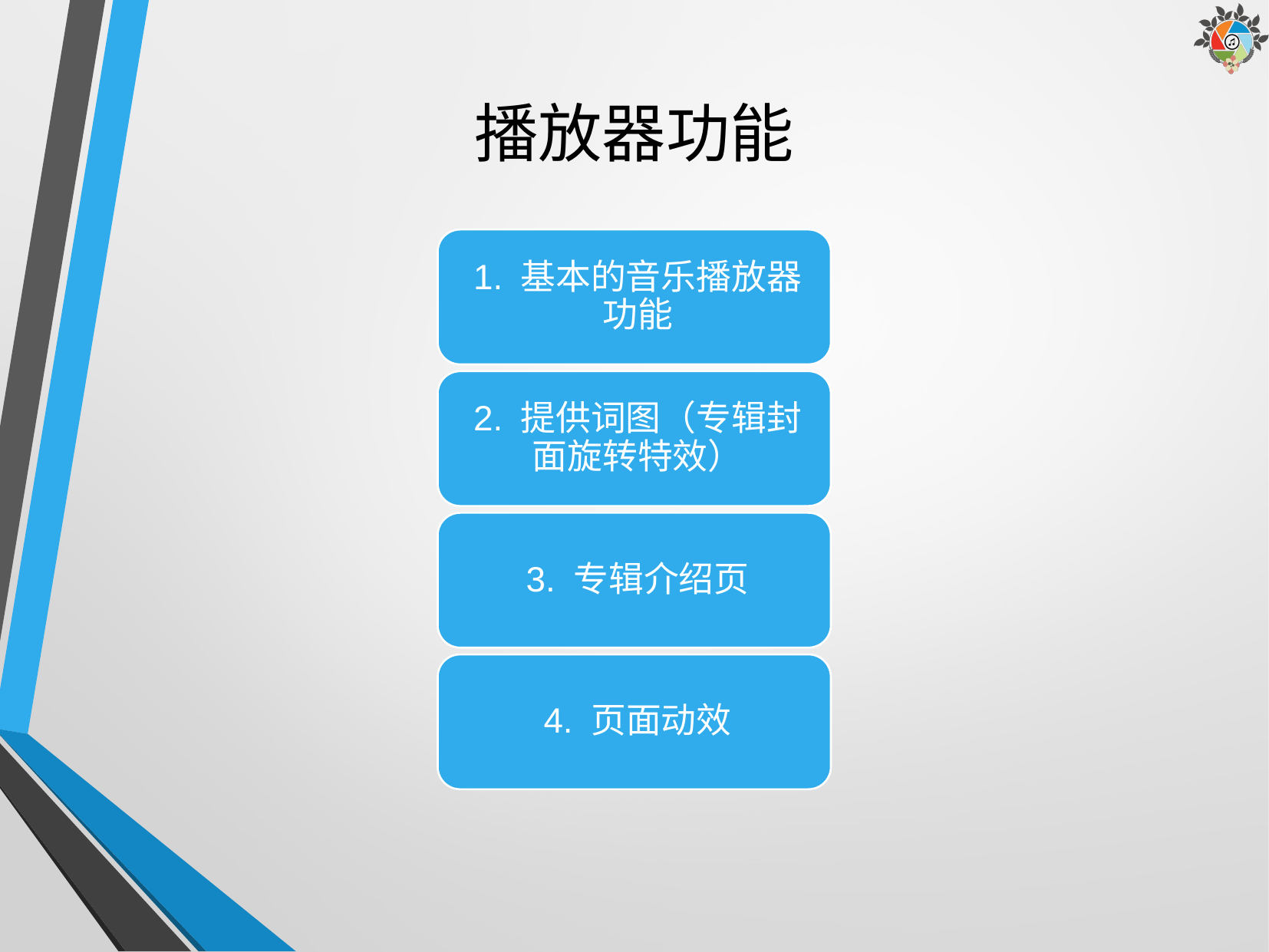

播放器功能
1. 基本的音乐播放器功能
2. 提供词图（专辑封面旋转特效）
3. 专辑介绍页
4. 页面动效